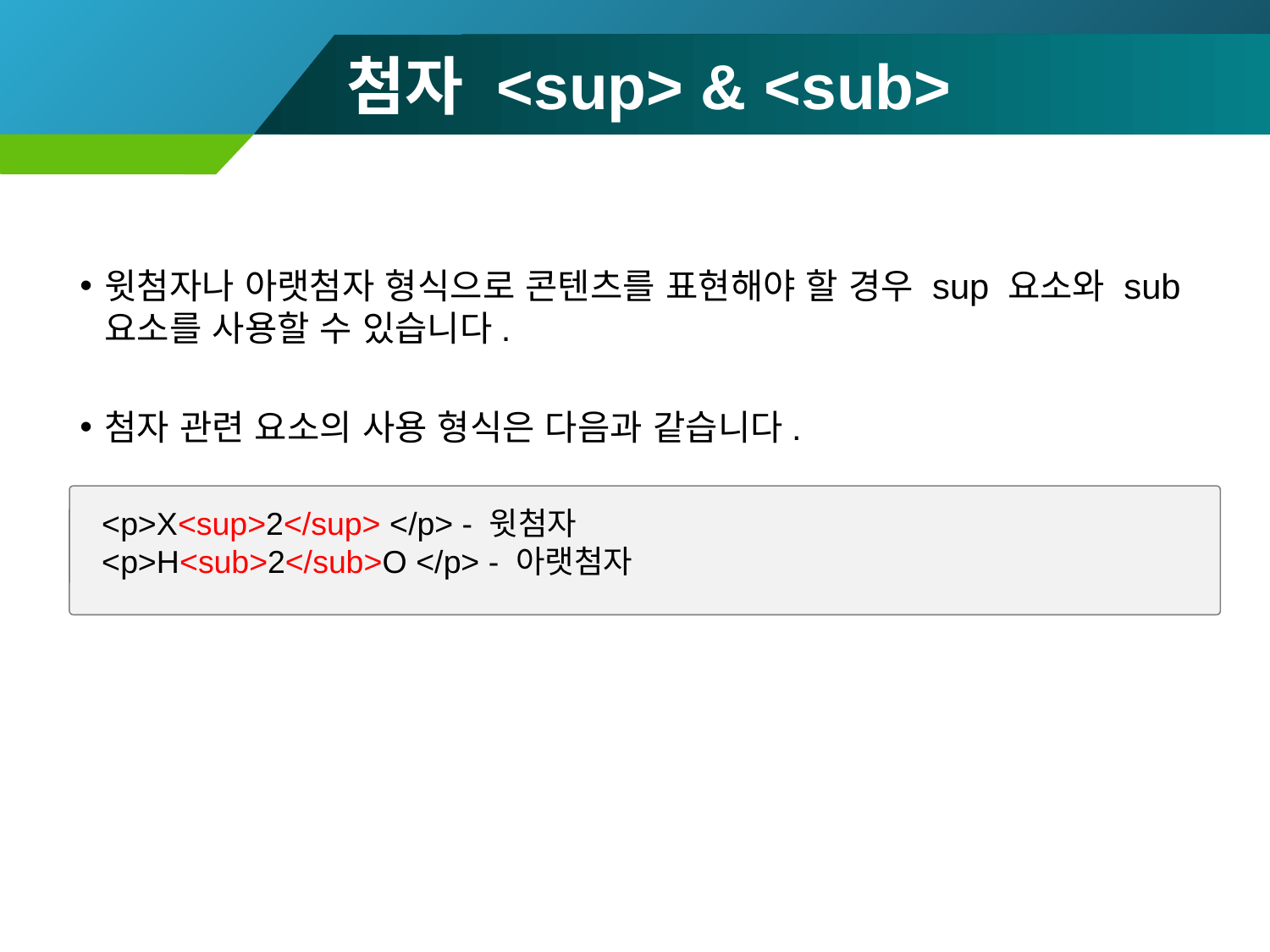

# 첨자 <sup> & <sub>
윗첨자나 아랫첨자 형식으로 콘텐츠를 표현해야 할 경우 sup 요소와 sub 요소를 사용할 수 있습니다.

첨자 관련 요소의 사용 형식은 다음과 같습니다.

<p>X<sup>2</sup> </p> - 윗첨자
<p>H<sub>2</sub>O </p> - 아랫첨자